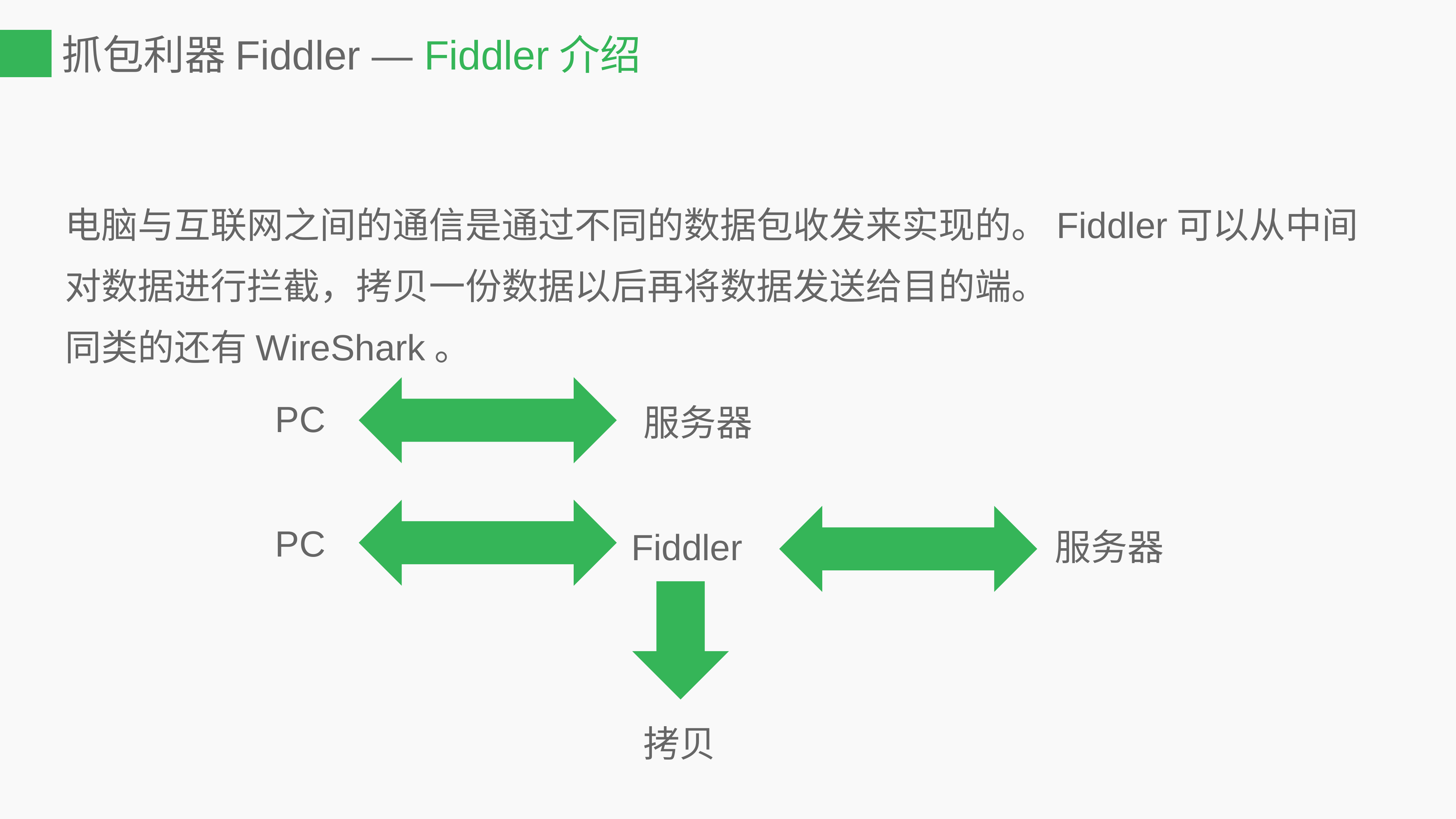

# 抓包利器Fiddler — Fiddler介绍
电脑与互联网之间的通信是通过不同的数据包收发来实现的。Fiddler可以从中间对数据进行拦截，拷贝一份数据以后再将数据发送给目的端。
同类的还有WireShark。

PC
服务器

PC
Fiddler
服务器

拷贝